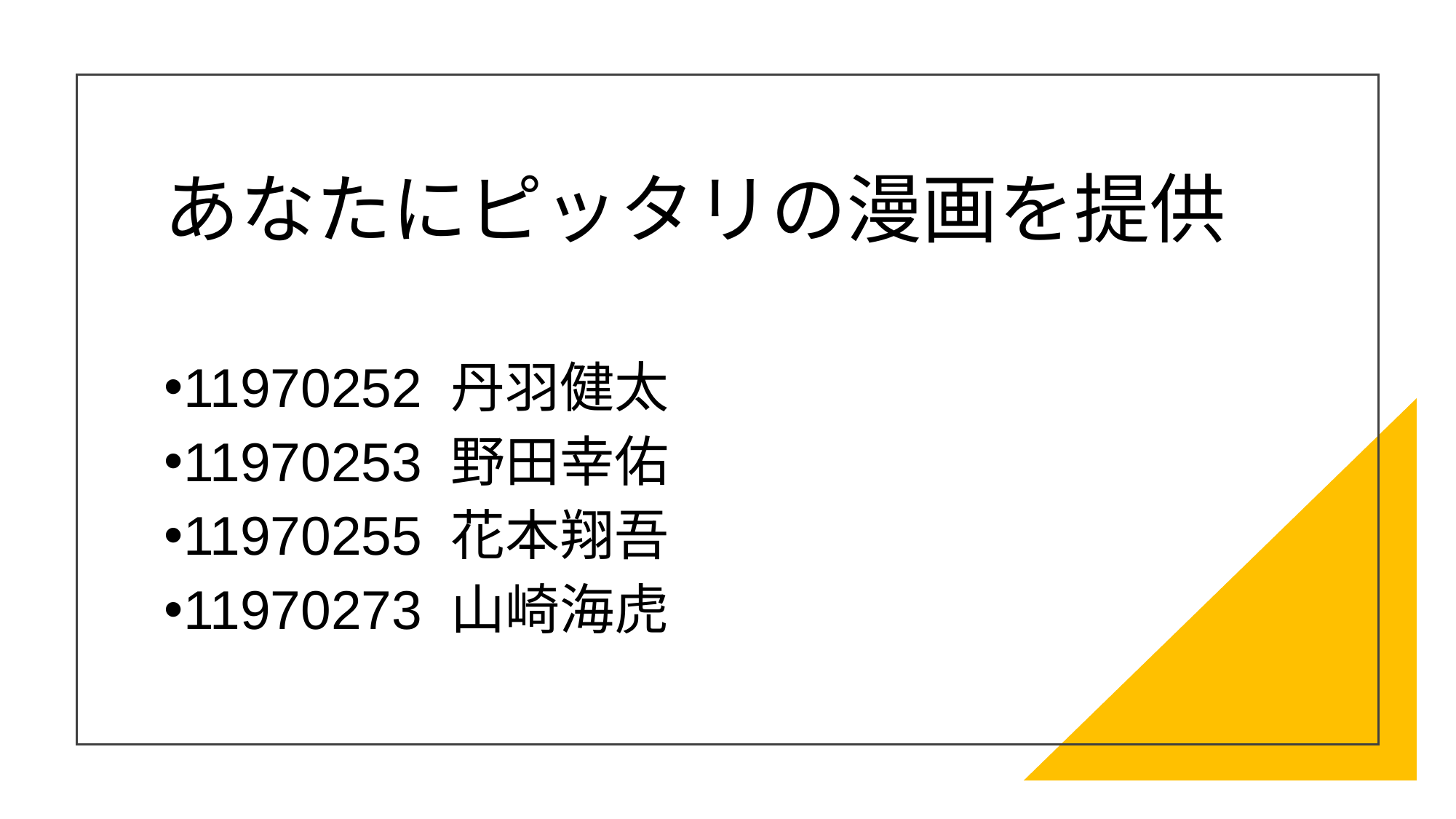

# あなたにピッタリの漫画を提供
11970252 丹羽健太
11970253 野田幸佑
11970255 花本翔吾
11970273 山崎海虎